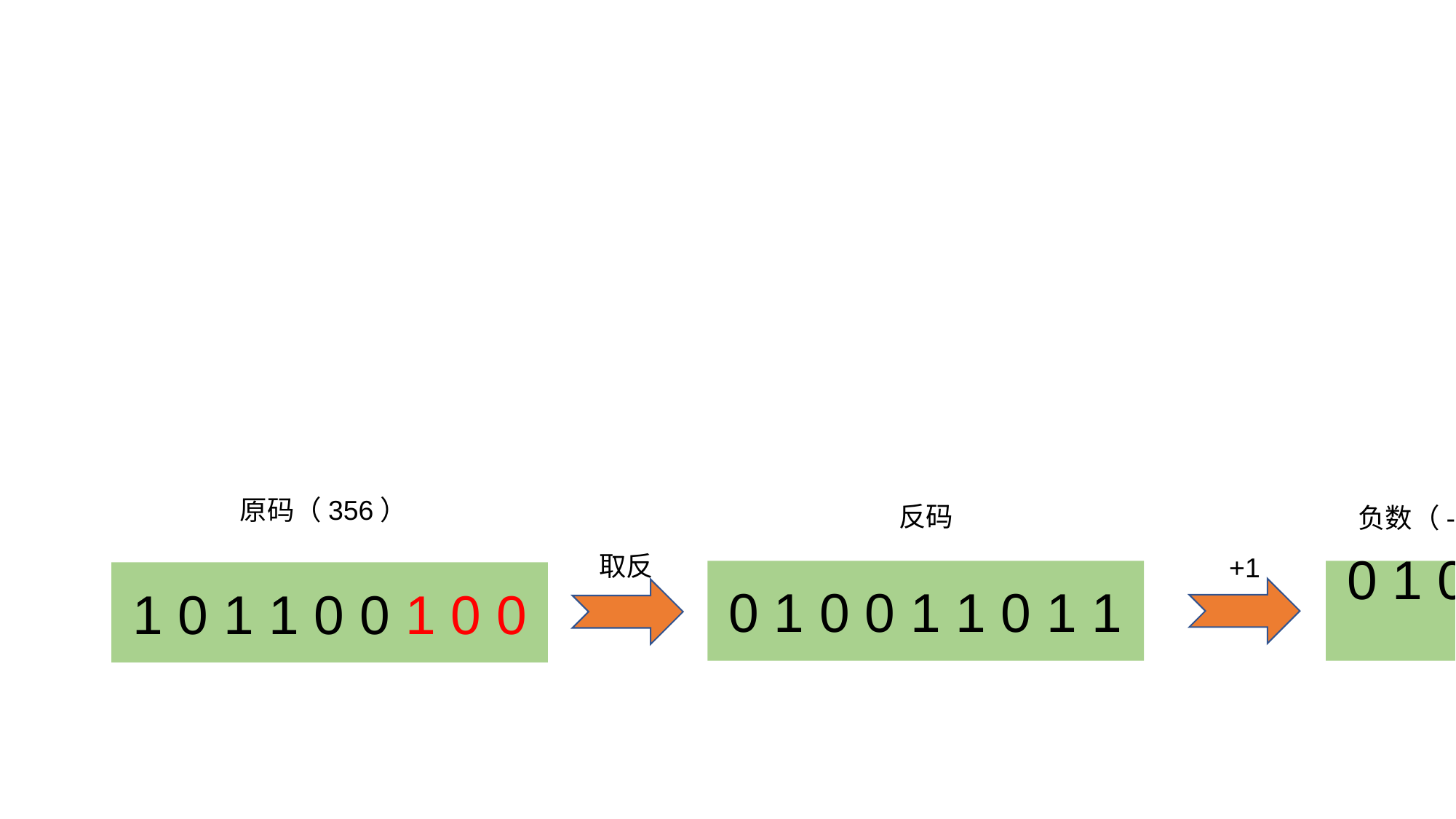

原码（356）
反码
负数（-356）前面隐藏位是1
取反
+1
0 1 0 0 1 1 0 1 1
0 1 0 0 1 1 0 1 0 0
1 0 1 1 0 0 1 0 0